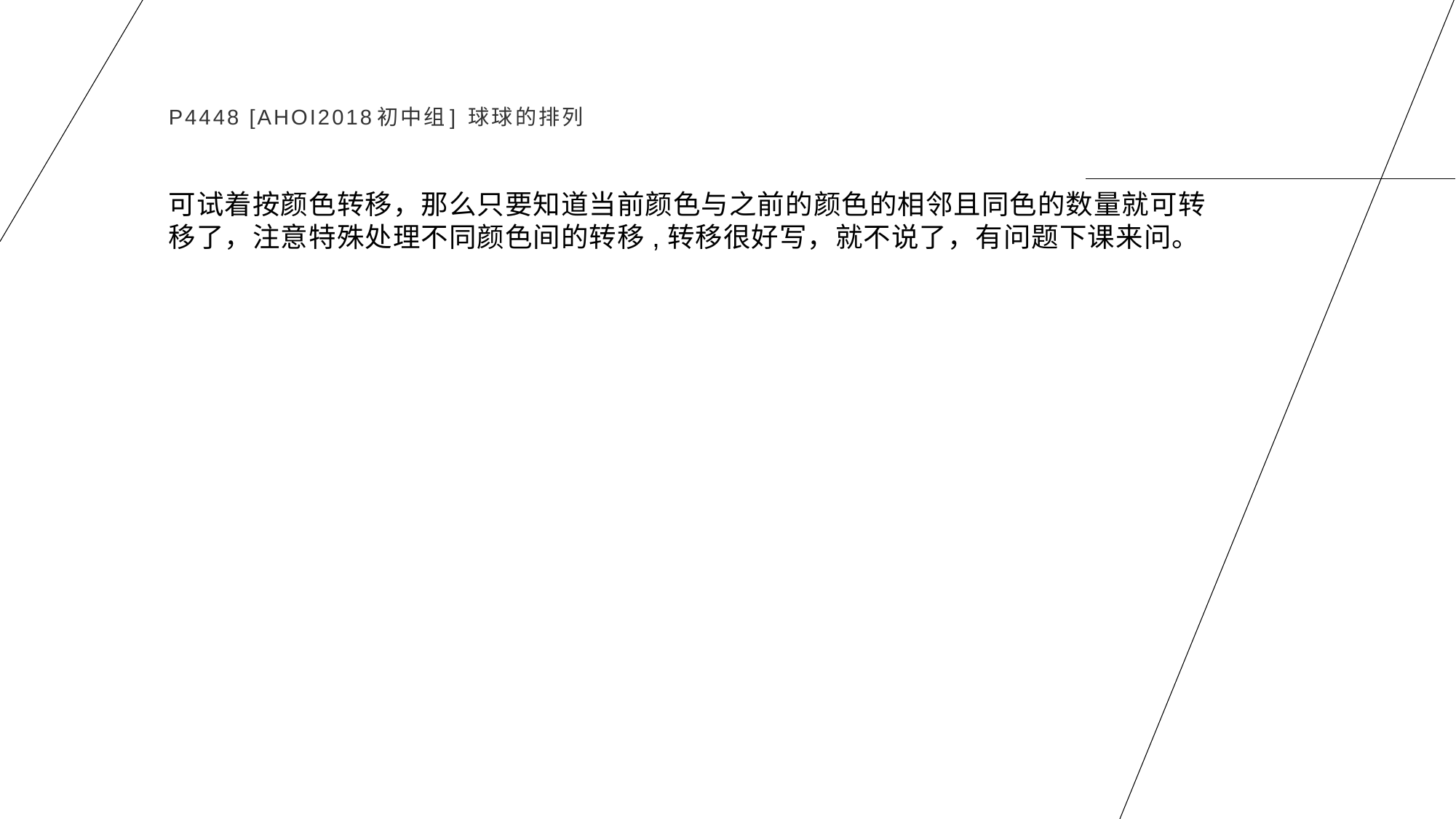

# P4448 [AHOI2018初中组] 球球的排列
可试着按颜色转移，那么只要知道当前颜色与之前的颜色的相邻且同色的数量就可转移了，注意特殊处理不同颜色间的转移,转移很好写，就不说了，有问题下课来问。
15